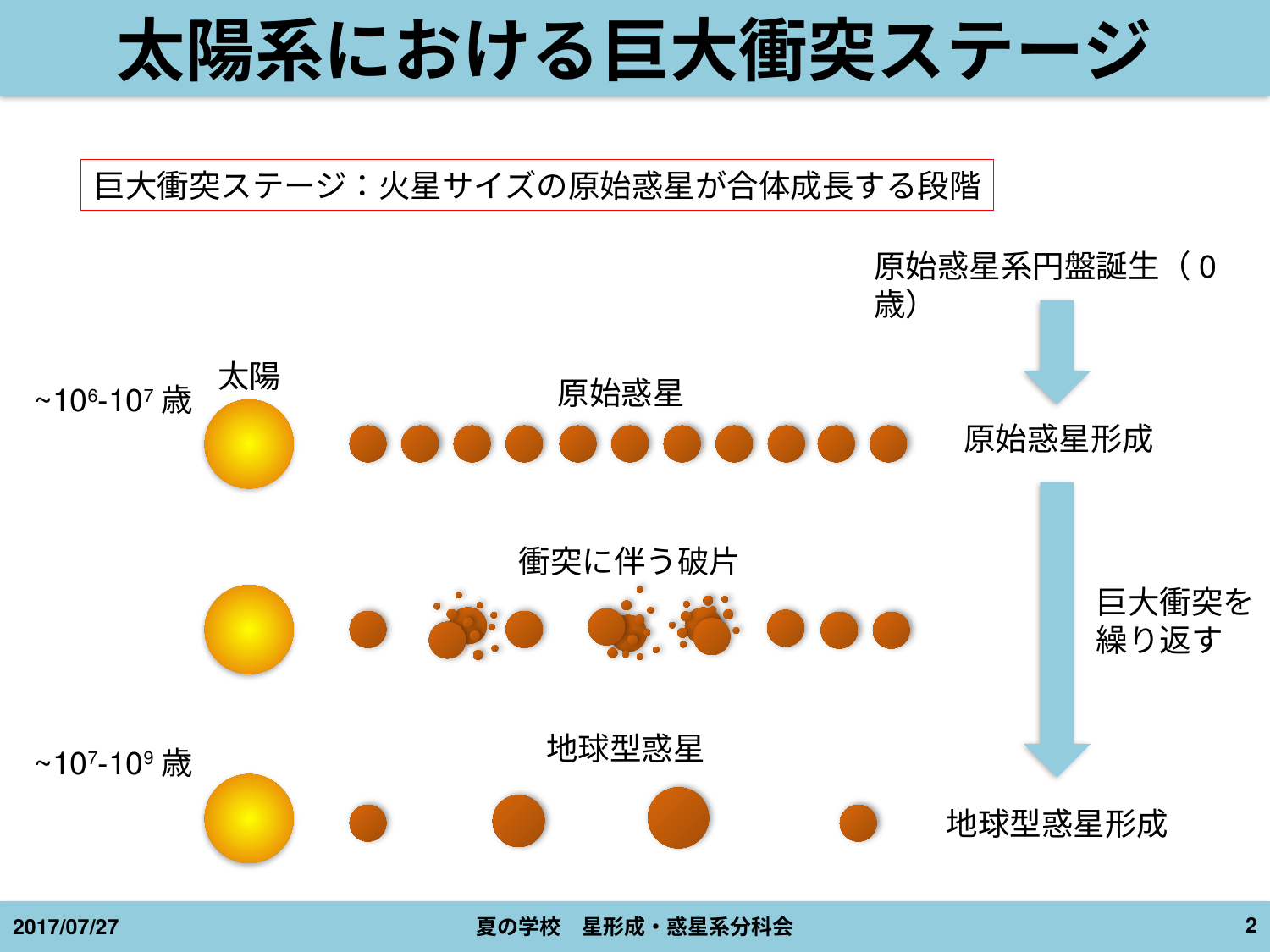

# 太陽系における巨大衝突ステージ
巨大衝突ステージ：火星サイズの原始惑星が合体成長する段階
原始惑星系円盤誕生（0歳）

原始惑星形成

巨大衝突を
繰り返す
地球型惑星形成
太陽
原始惑星

~106-107歳
衝突に伴う破片

地球型惑星

~107-109歳
2017/07/27
夏の学校　星形成・惑星系分科会
2